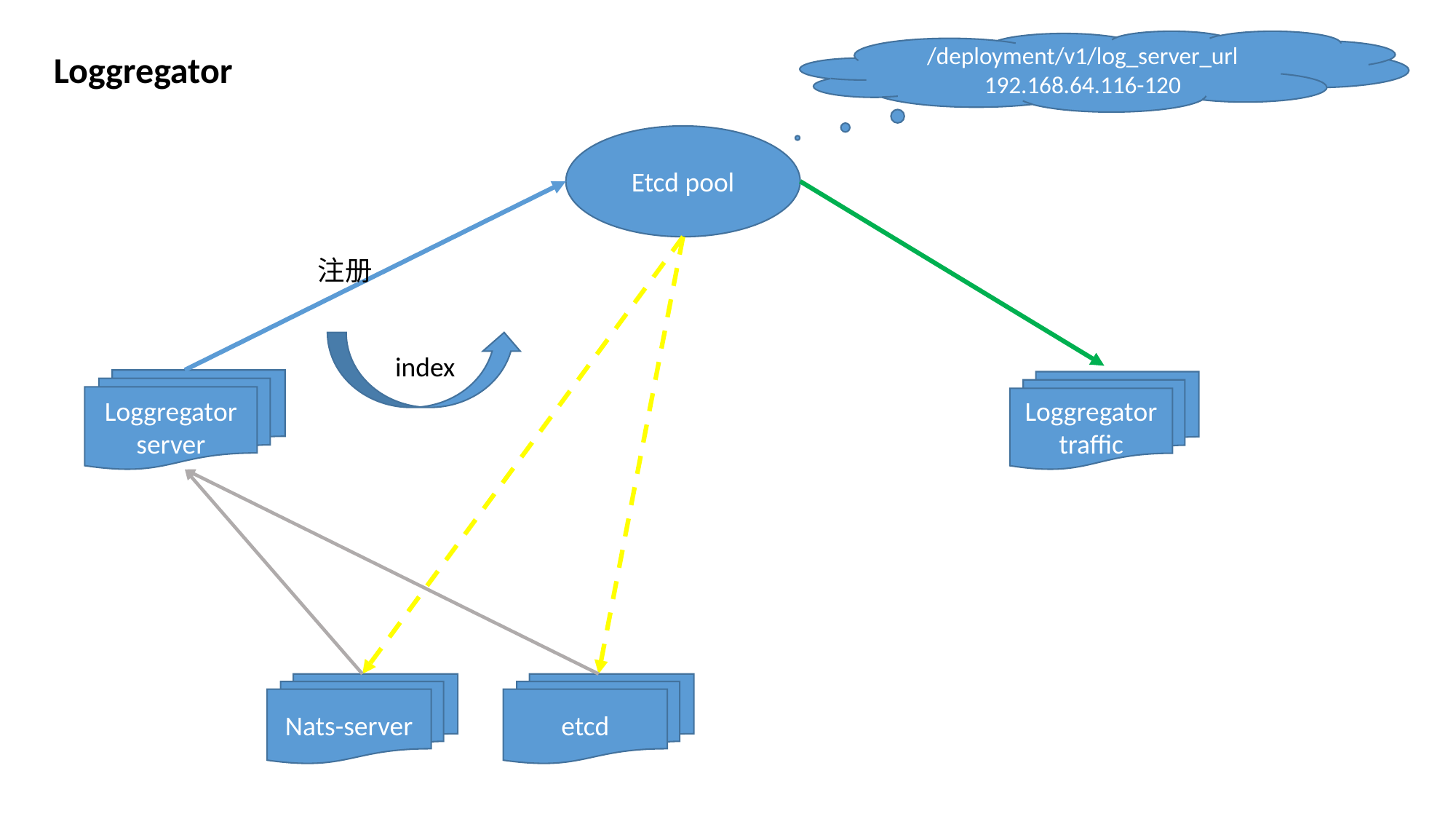

/deployment/v1/log_server_url
192.168.64.116-120
Loggregator
Etcd pool
注册

index
Loggregator
server
Loggregator
traffic
Nats-server
etcd